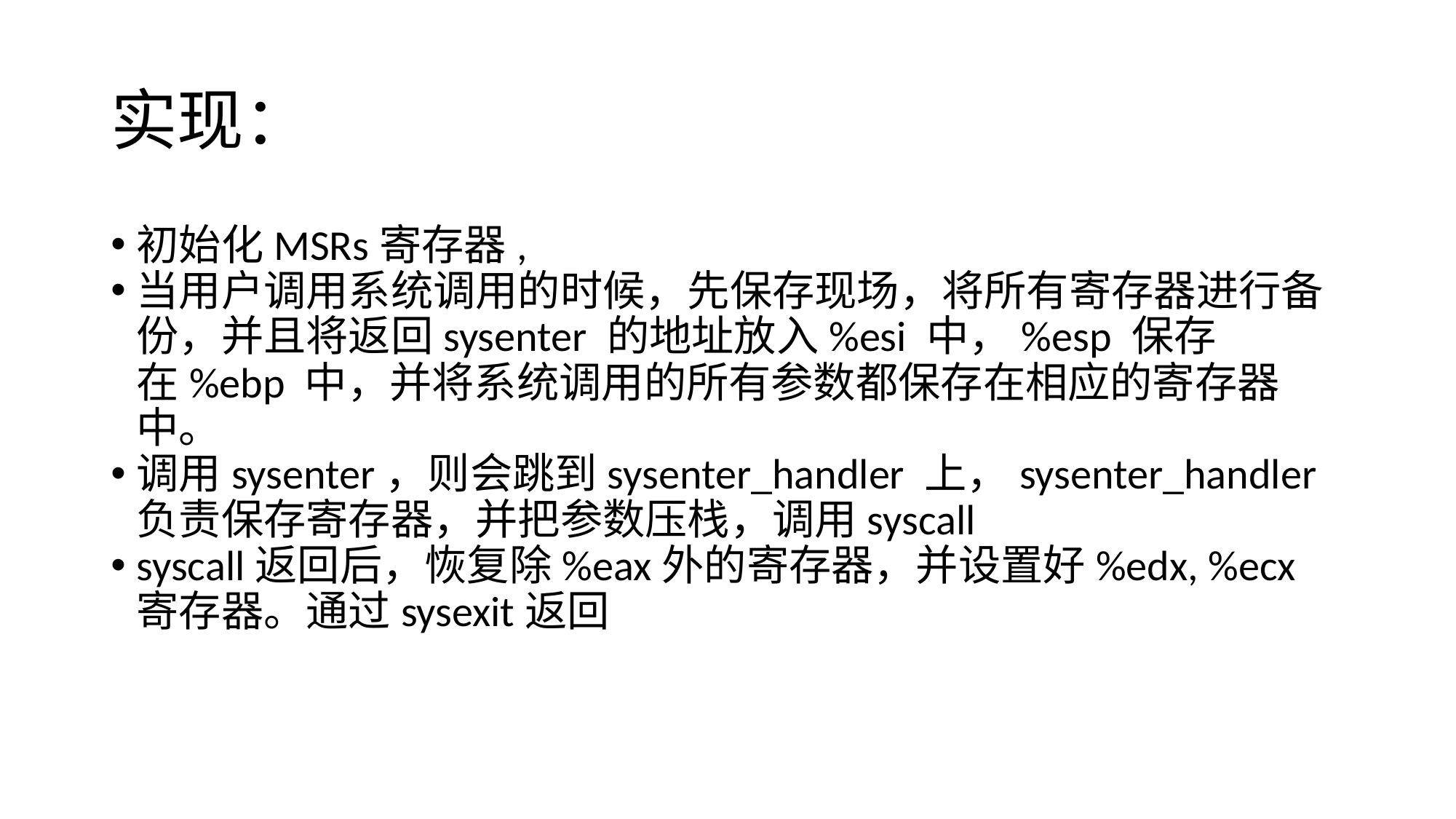

实现：
初始化MSRs寄存器,
当用户调用系统调用的时候，先保存现场，将所有寄存器进行备份，并且将返回sysenter 的地址放入%esi 中，%esp 保存在%ebp 中，并将系统调用的所有参数都保存在相应的寄存器中。
调用sysenter，则会跳到sysenter_handler 上，sysenter_handler负责保存寄存器，并把参数压栈，调用syscall
syscall返回后，恢复除%eax外的寄存器，并设置好%edx, %ecx寄存器。通过sysexit返回